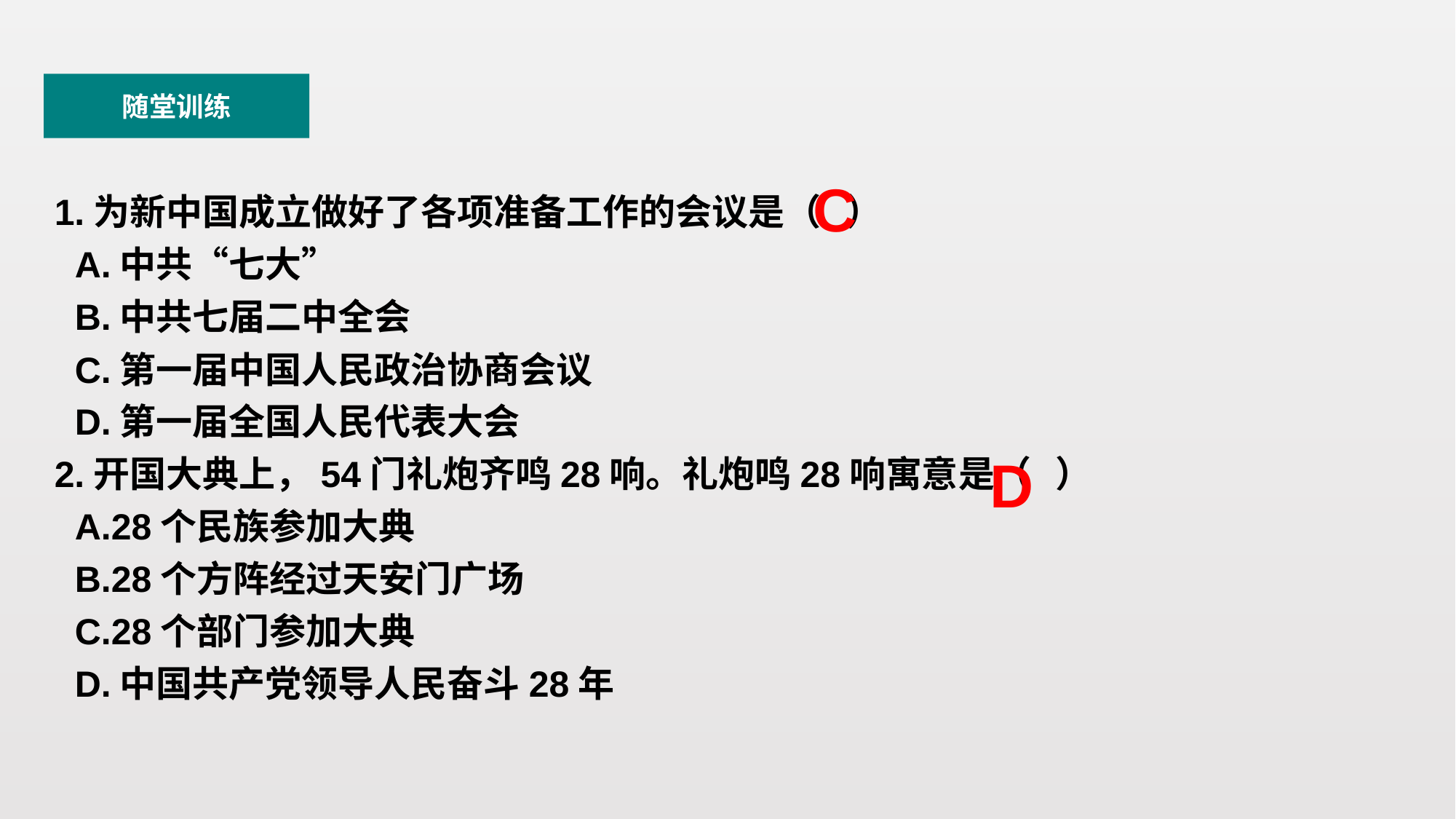

随堂训练
C
1.为新中国成立做好了各项准备工作的会议是（   ）
  A.中共“七大”
  B.中共七届二中全会
  C.第一届中国人民政治协商会议
  D.第一届全国人民代表大会
2.开国大典上，54门礼炮齐鸣28响。礼炮鸣28响寓意是（   ）
  A.28个民族参加大典
  B.28个方阵经过天安门广场
  C.28个部门参加大典
  D.中国共产党领导人民奋斗28年

D